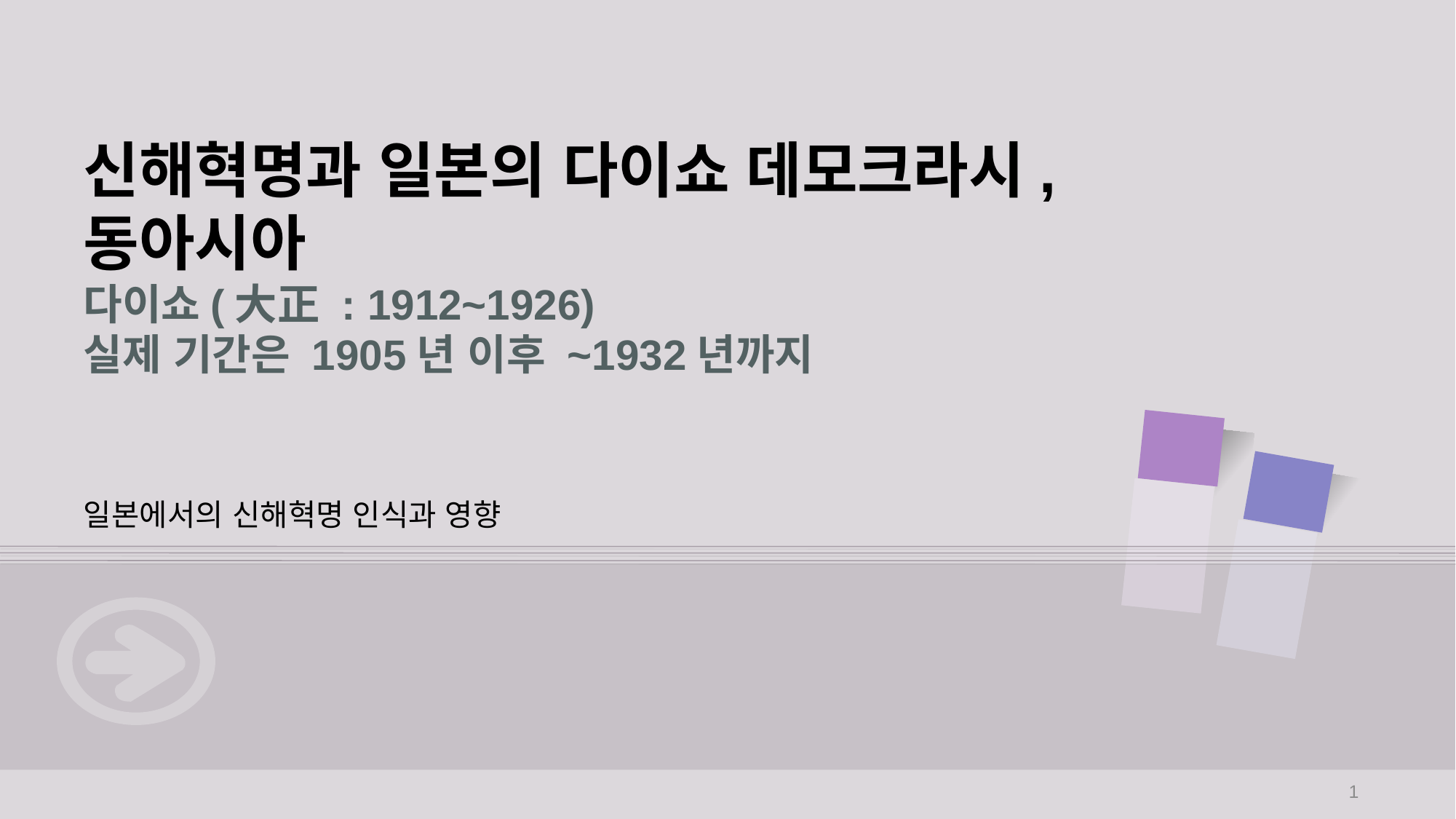

# 신해혁명과 일본의 다이쇼 데모크라시, 동아시아 다이쇼(大正 : 1912~1926) 실제 기간은 1905년 이후 ~1932년까지
일본에서의 신해혁명 인식과 영향
1